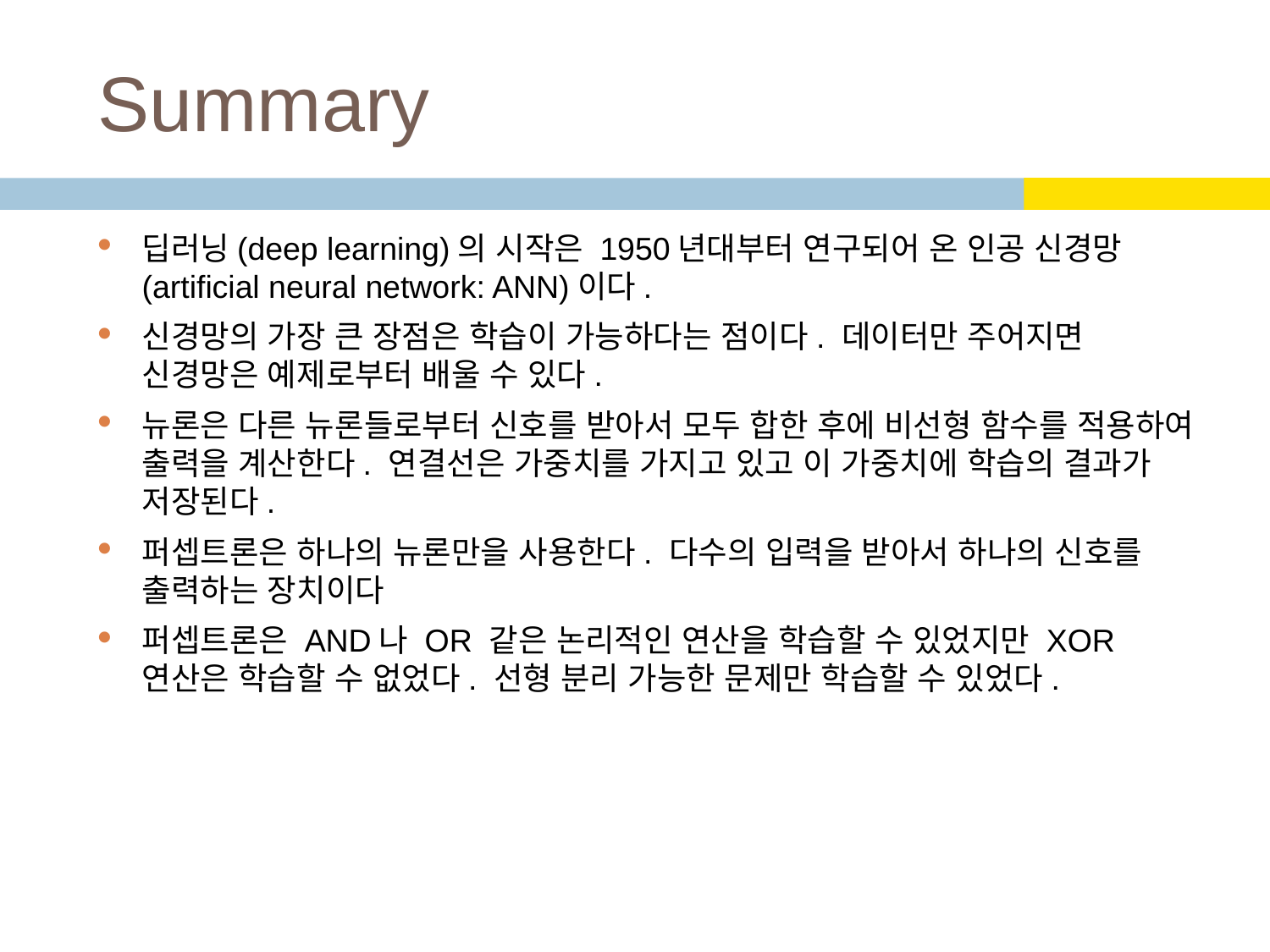

# Summary
딥러닝(deep learning)의 시작은 1950년대부터 연구되어 온 인공 신경망(artificial neural network: ANN)이다.
신경망의 가장 큰 장점은 학습이 가능하다는 점이다. 데이터만 주어지면 신경망은 예제로부터 배울 수 있다.
뉴론은 다른 뉴론들로부터 신호를 받아서 모두 합한 후에 비선형 함수를 적용하여 출력을 계산한다. 연결선은 가중치를 가지고 있고 이 가중치에 학습의 결과가 저장된다.
퍼셉트론은 하나의 뉴론만을 사용한다. 다수의 입력을 받아서 하나의 신호를 출력하는 장치이다
퍼셉트론은 AND나 OR 같은 논리적인 연산을 학습할 수 있었지만 XOR 연산은 학습할 수 없었다. 선형 분리 가능한 문제만 학습할 수 있었다.